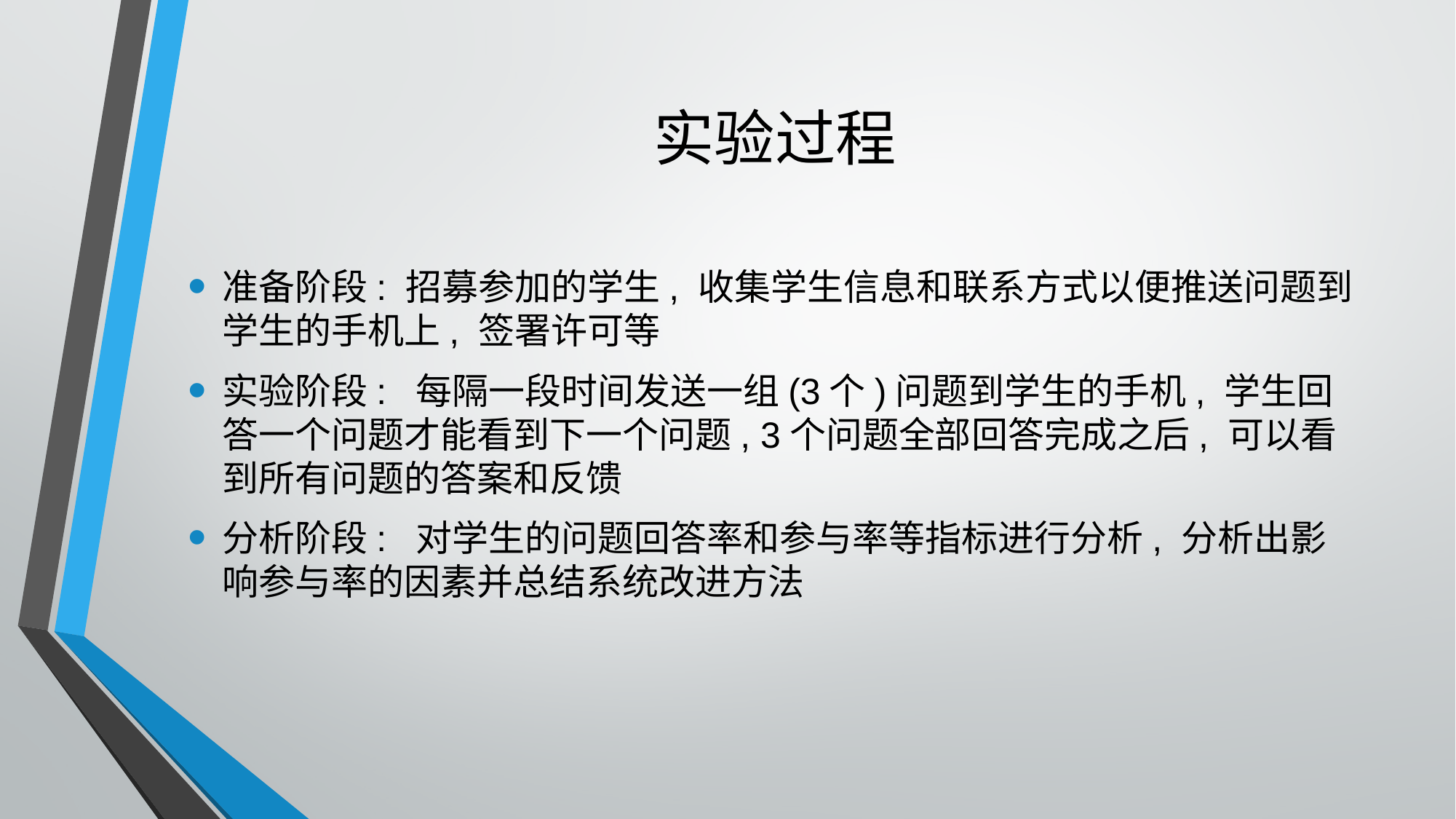

# 实验过程
准备阶段: 招募参加的学生, 收集学生信息和联系方式以便推送问题到学生的手机上, 签署许可等
实验阶段:  每隔一段时间发送一组(3个)问题到学生的手机, 学生回答一个问题才能看到下一个问题, 3个问题全部回答完成之后, 可以看到所有问题的答案和反馈
分析阶段:  对学生的问题回答率和参与率等指标进行分析, 分析出影响参与率的因素并总结系统改进方法